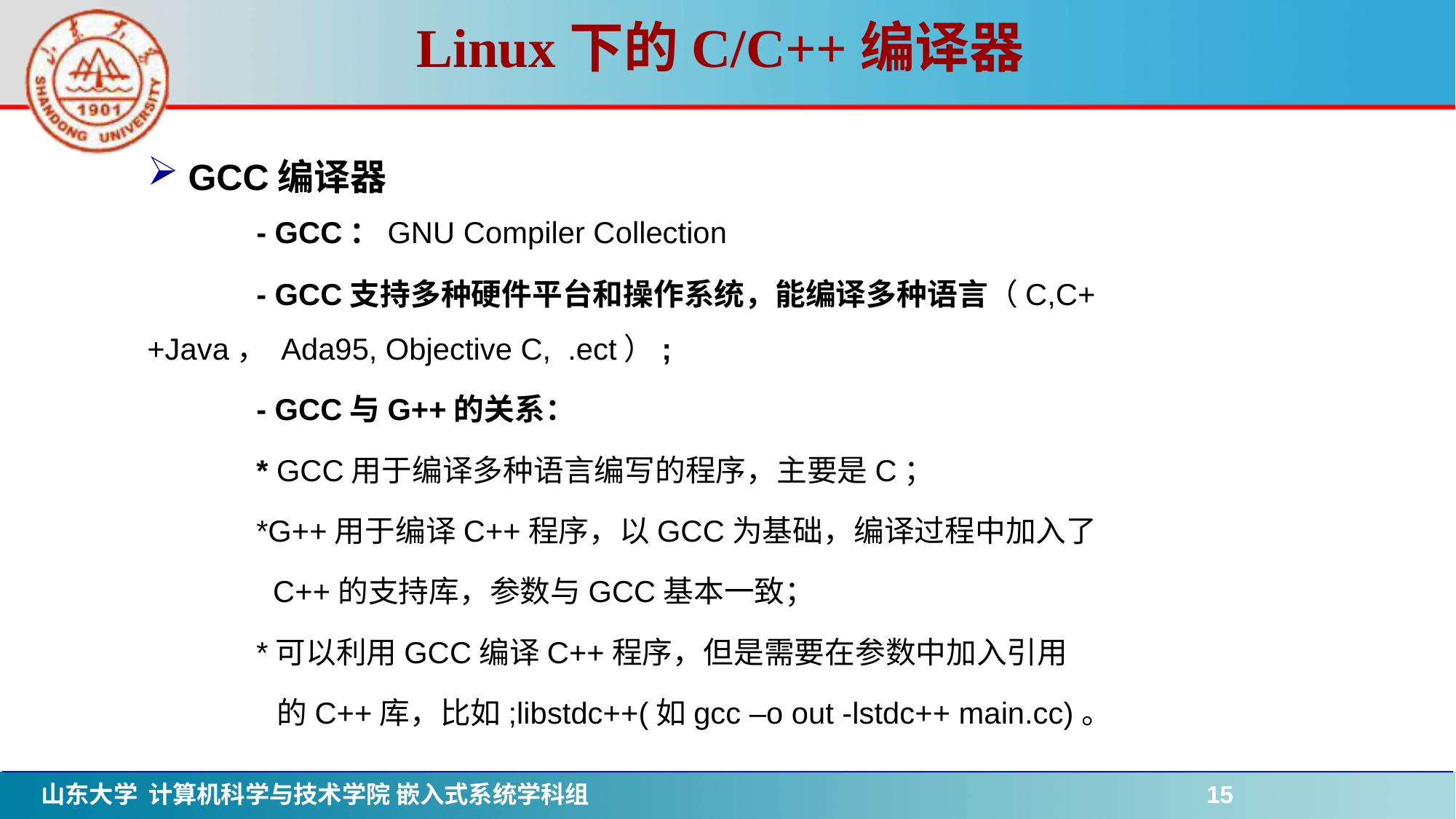

# Linux下的C/C++编译器
GCC编译器
	- GCC：GNU Compiler Collection
 	- GCC支持多种硬件平台和操作系统，能编译多种语言（C,C++Java， Ada95, Objective C,  .ect）;
    	- GCC与G++的关系：
	* GCC用于编译多种语言编写的程序，主要是C；
	*G++用于编译C++程序，以GCC为基础，编译过程中加入了
	  C++的支持库，参数与GCC基本一致；
	*可以利用GCC编译C++程序，但是需要在参数中加入引用
	  的C++库，比如;libstdc++(如gcc –o out -lstdc++ main.cc)。